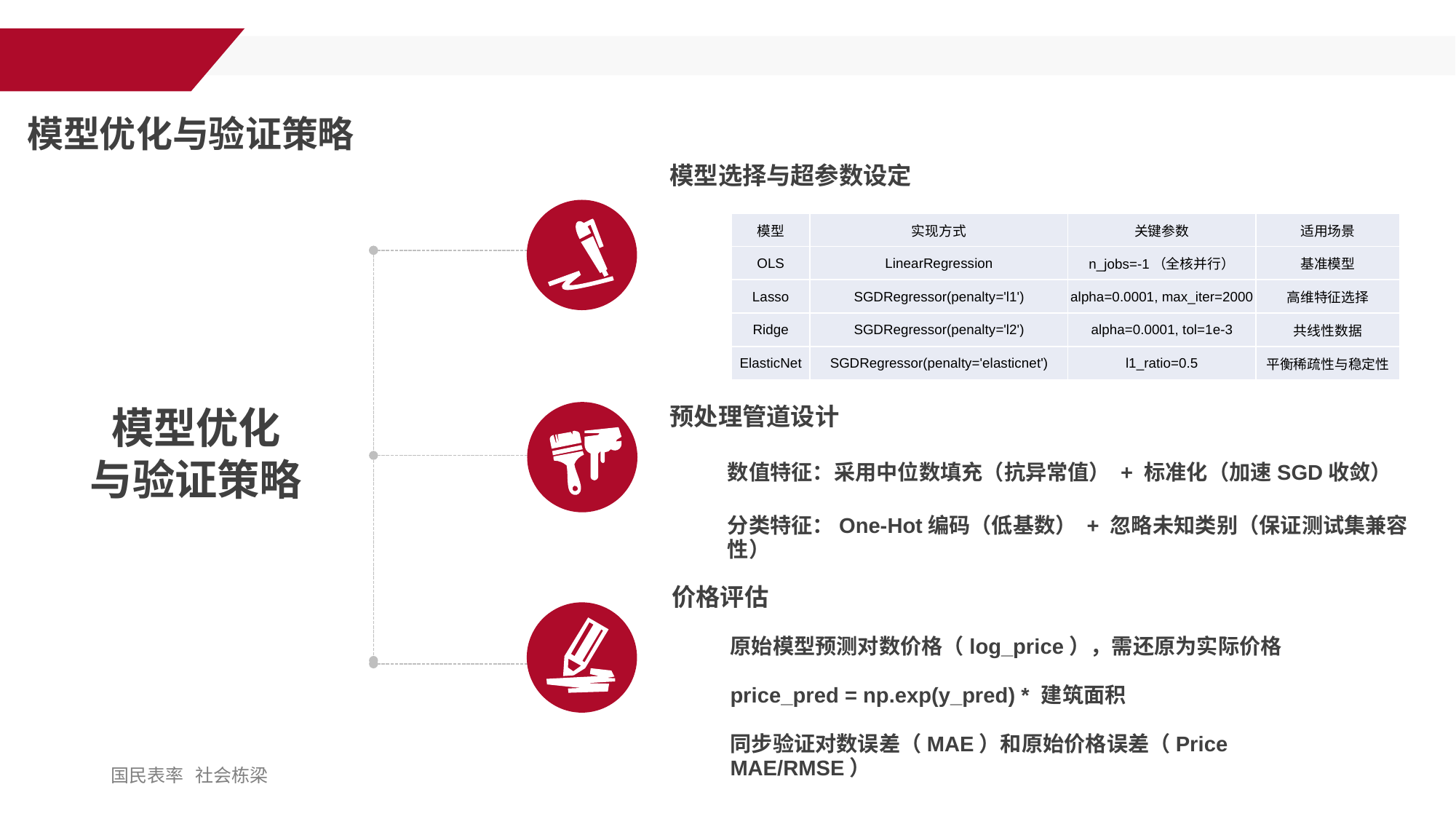

模型优化与验证策略
模型选择与超参数设定

| 模型 | 实现方式 | 关键参数 | 适用场景 |
| --- | --- | --- | --- |
| OLS | LinearRegression | n\_jobs=-1（全核并行） | 基准模型 |
| Lasso | SGDRegressor(penalty='l1') | alpha=0.0001, max\_iter=2000 | 高维特征选择 |
| Ridge | SGDRegressor(penalty='l2') | alpha=0.0001, tol=1e-3 | 共线性数据 |
| ElasticNet | SGDRegressor(penalty='elasticnet') | l1\_ratio=0.5 | 平衡稀疏性与稳定性 |

模型优化
与验证策略
预处理管道设计

数值特征：采用中位数填充（抗异常值） + 标准化（加速SGD收敛）

分类特征：One-Hot编码（低基数） + 忽略未知类别（保证测试集兼容性）
价格评估

原始模型预测对数价格（log_price），需还原为实际价格

price_pred = np.exp(y_pred) * 建筑面积

同步验证对数误差（MAE）和原始价格误差（Price MAE/RMSE）